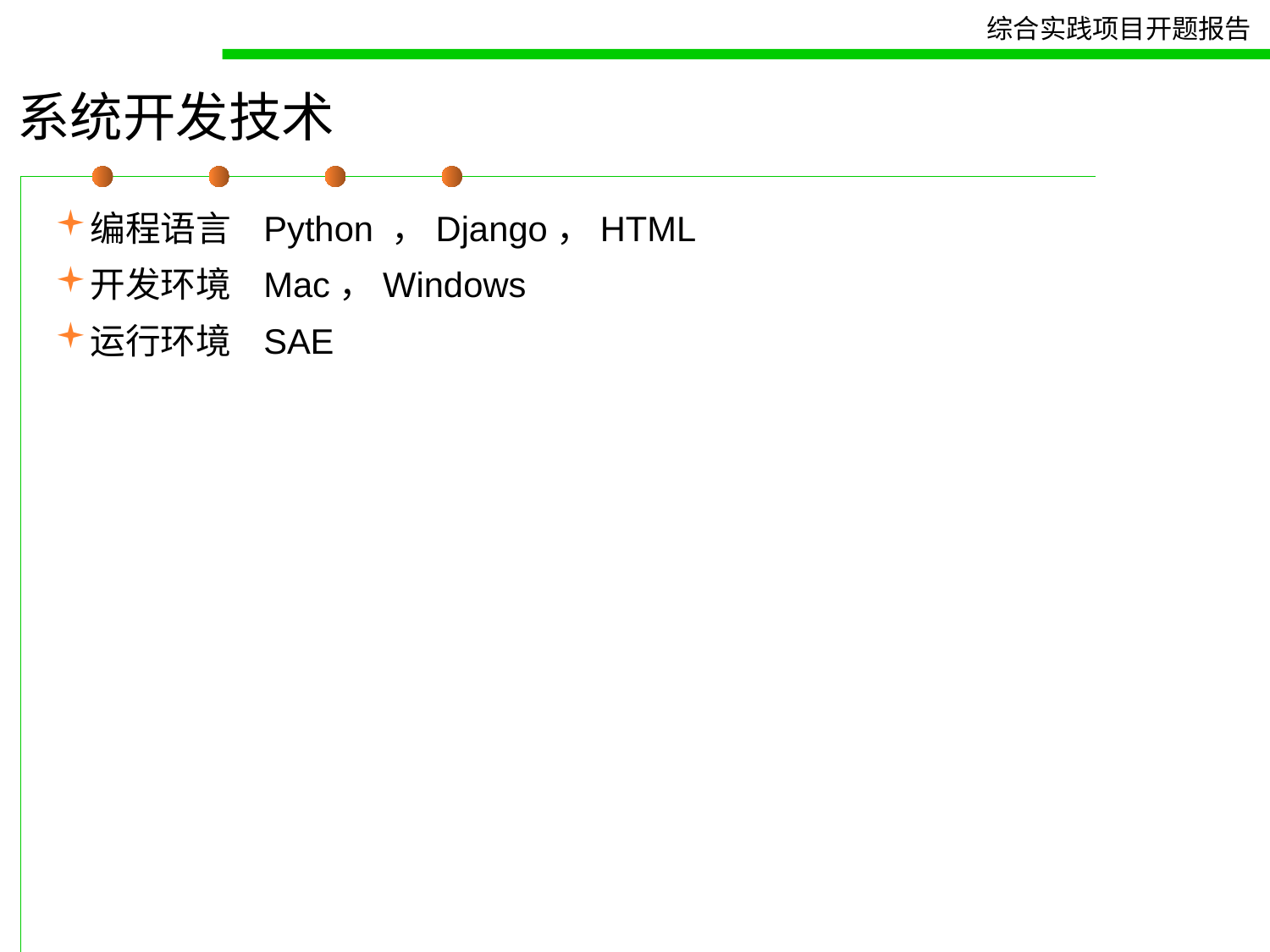

系统开发技术
编程语言   Python ，Django，HTML
开发环境   Mac，Windows
运行环境   SAE